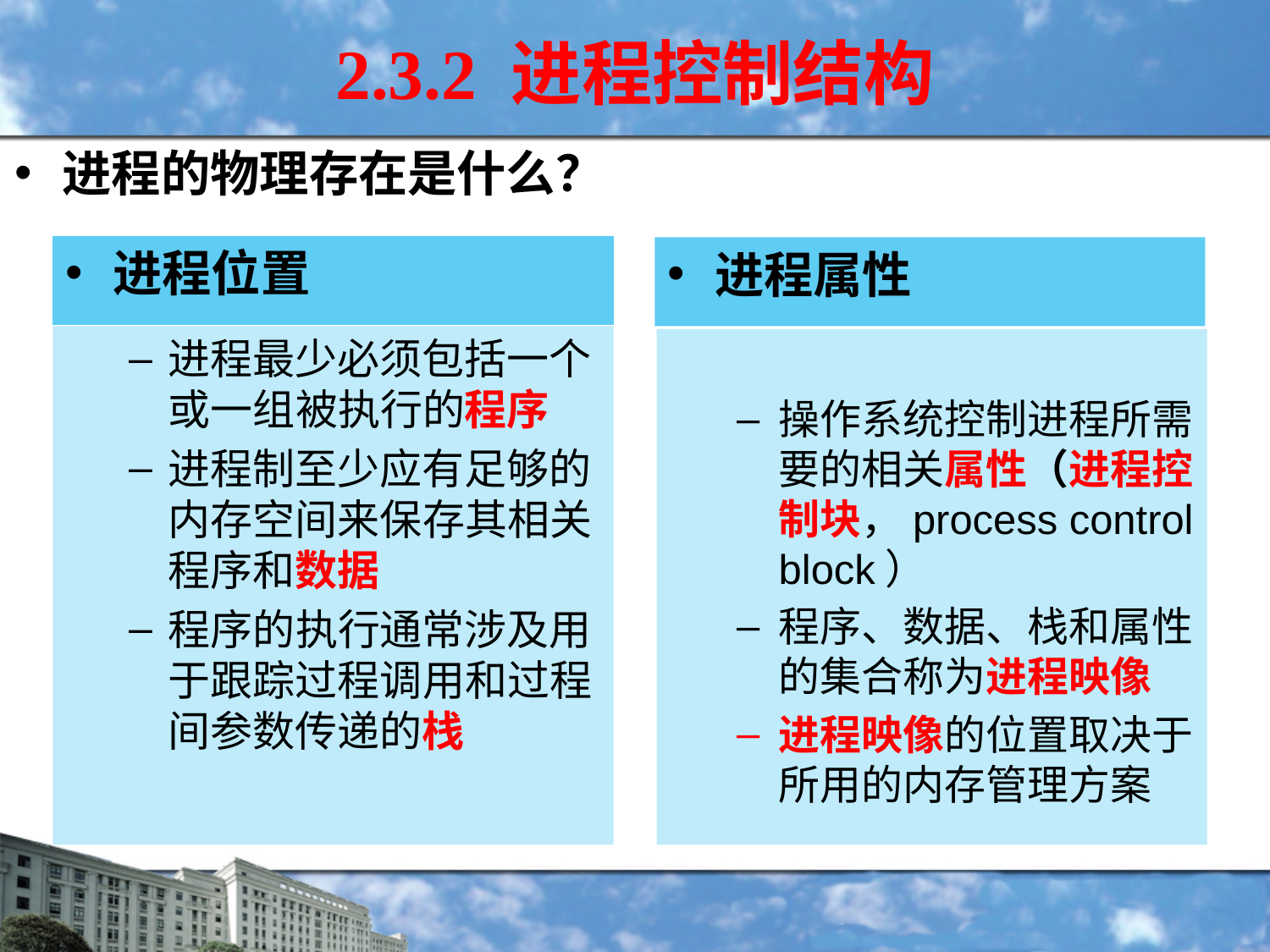

# 2.3.2 进程控制结构
进程的物理存在是什么？

进程位置
进程属性
进程最少必须包括一个或一组被执行的程序
进程制至少应有足够的内存空间来保存其相关程序和数据
程序的执行通常涉及用于跟踪过程调用和过程间参数传递的栈

操作系统控制进程所需要的相关属性（进程控制块，process control block）
程序、数据、栈和属性的集合称为进程映像
进程映像的位置取决于所用的内存管理方案